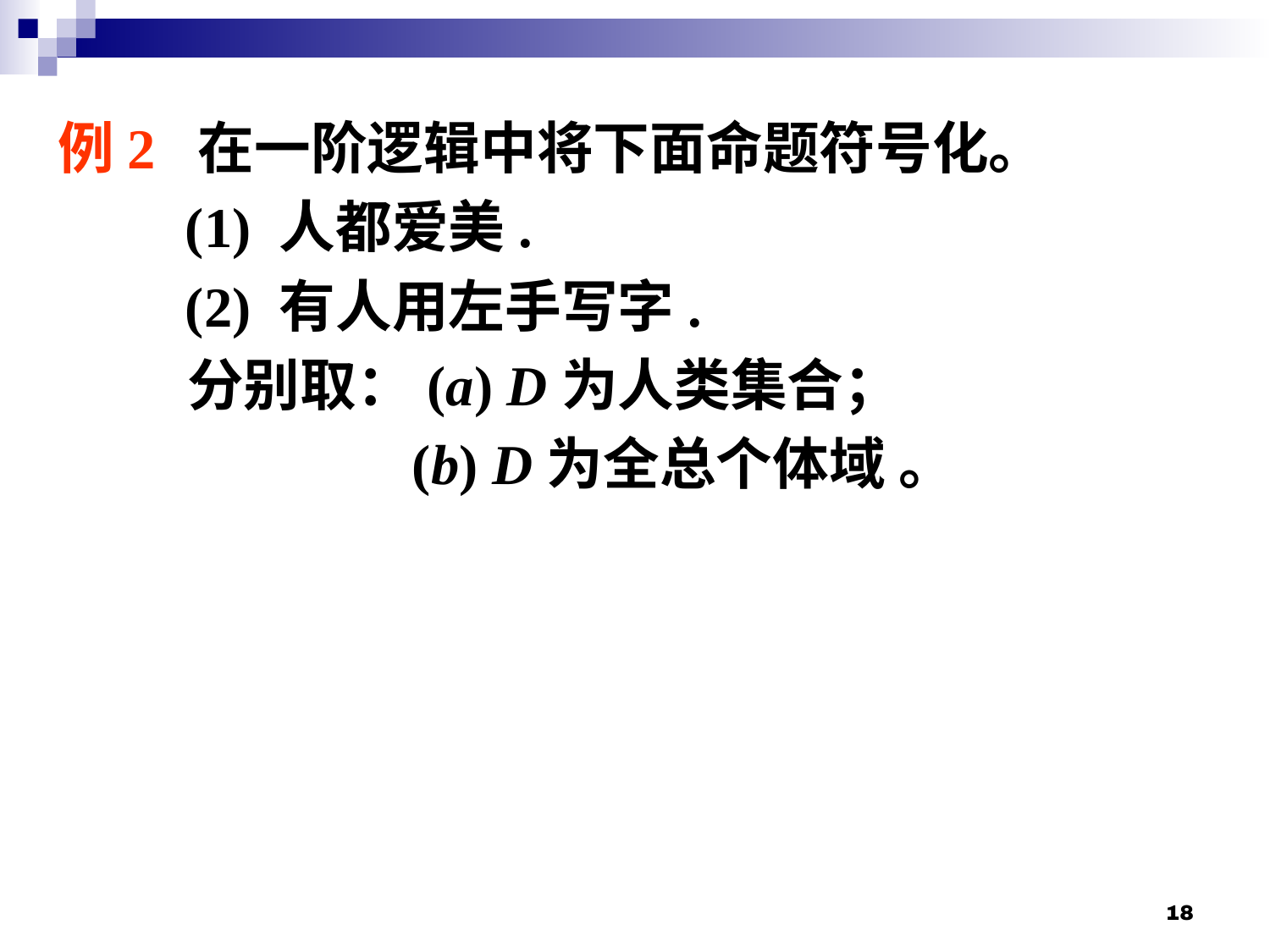

例2  在一阶逻辑中将下面命题符号化。
         (1) 人都爱美.
         (2) 有人用左手写字.
         分别取：(a) D为人类集合；
                         (b) D为全总个体域 。
18